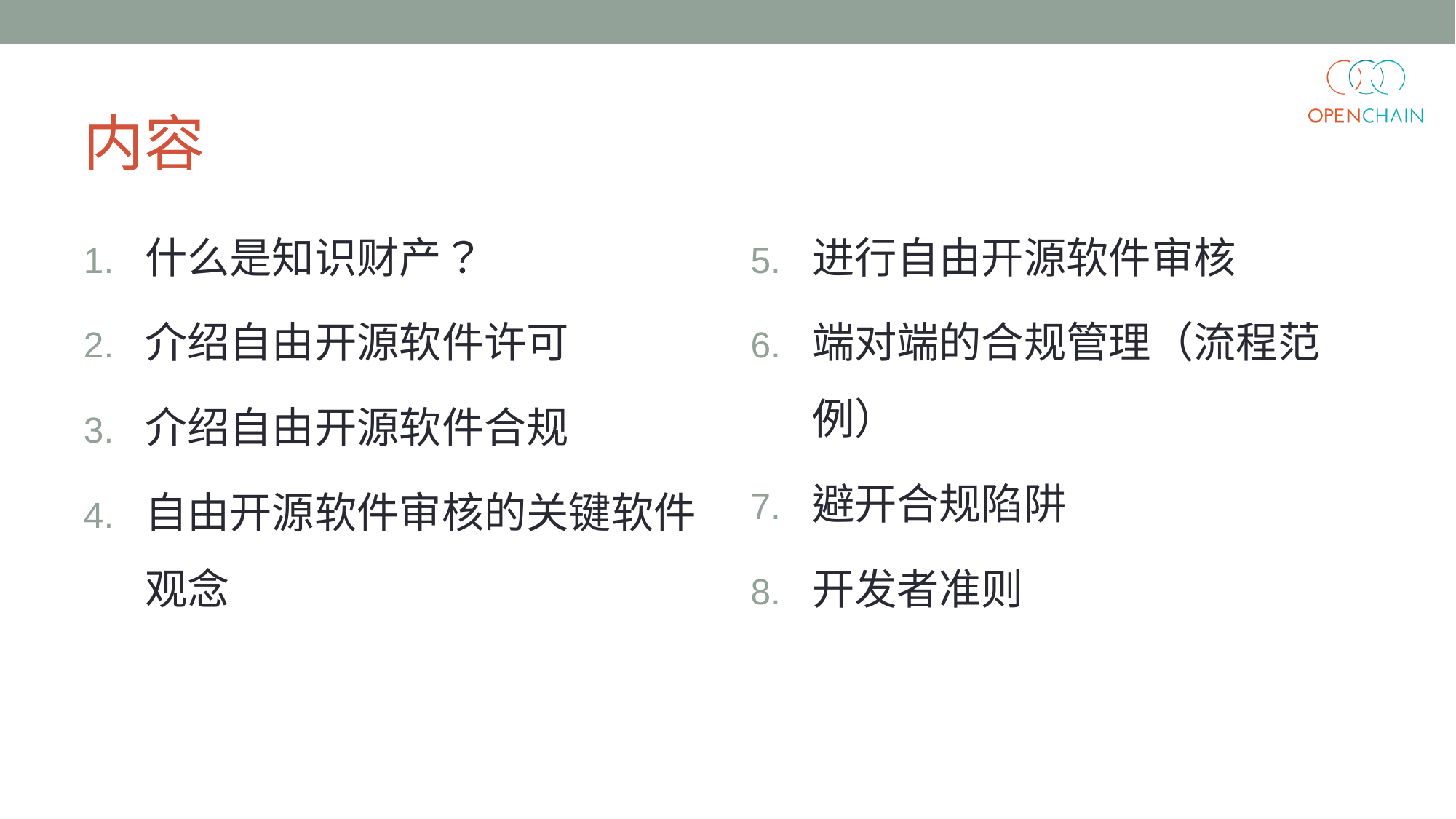

# 内容
什么是知识财产？
介绍自由开源软件许可
介绍自由开源软件合规
自由开源软件审核的关键软件观念
进行自由开源软件审核
端对端的合规管理（流程范例）
避开合规陷阱
开发者准则